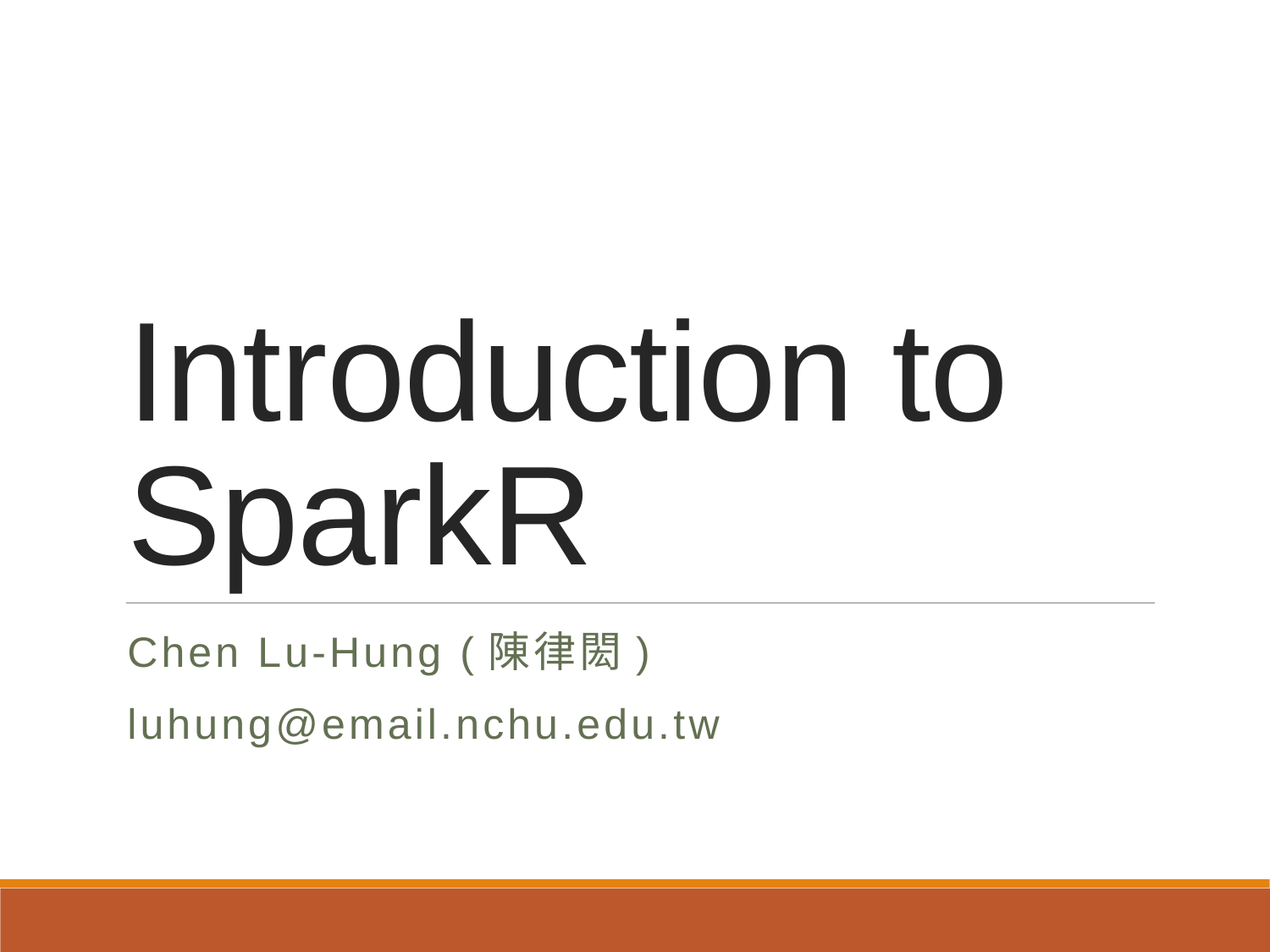

# Introduction to SparkR
Chen Lu-Hung (陳律閎)
luhung@email.nchu.edu.tw